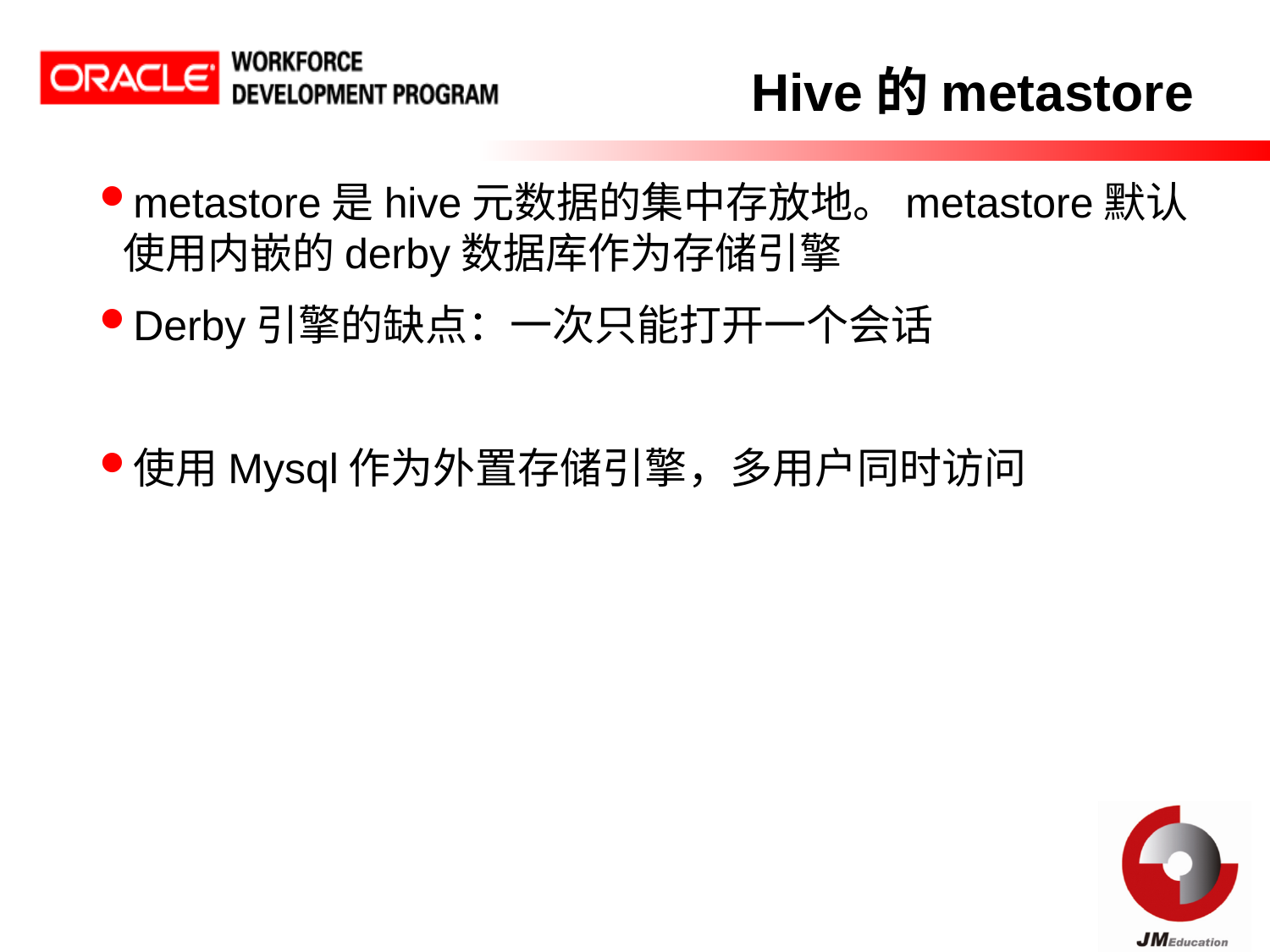

Hive的metastore
metastore是hive元数据的集中存放地。metastore默认使用内嵌的derby数据库作为存储引擎
Derby引擎的缺点：一次只能打开一个会话

使用Mysql作为外置存储引擎，多用户同时访问